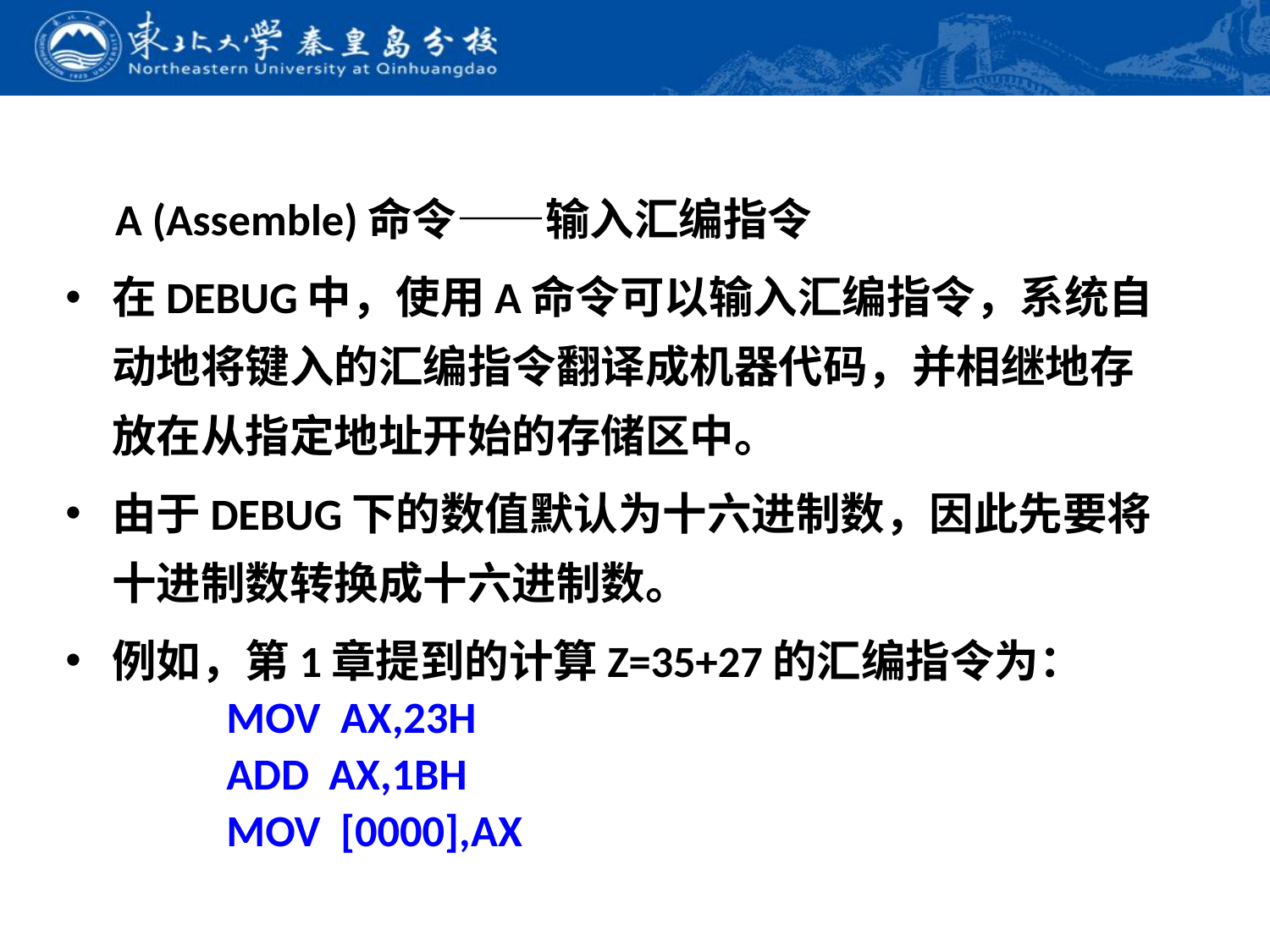

A (Assemble)命令——输入汇编指令
在DEBUG中，使用A命令可以输入汇编指令，系统自动地将键入的汇编指令翻译成机器代码，并相继地存放在从指定地址开始的存储区中。
由于DEBUG下的数值默认为十六进制数，因此先要将十进制数转换成十六进制数。
例如，第1章提到的计算Z=35+27的汇编指令为：
		MOV  AX,23H
		ADD  AX,1BH
		MOV  [0000],AX